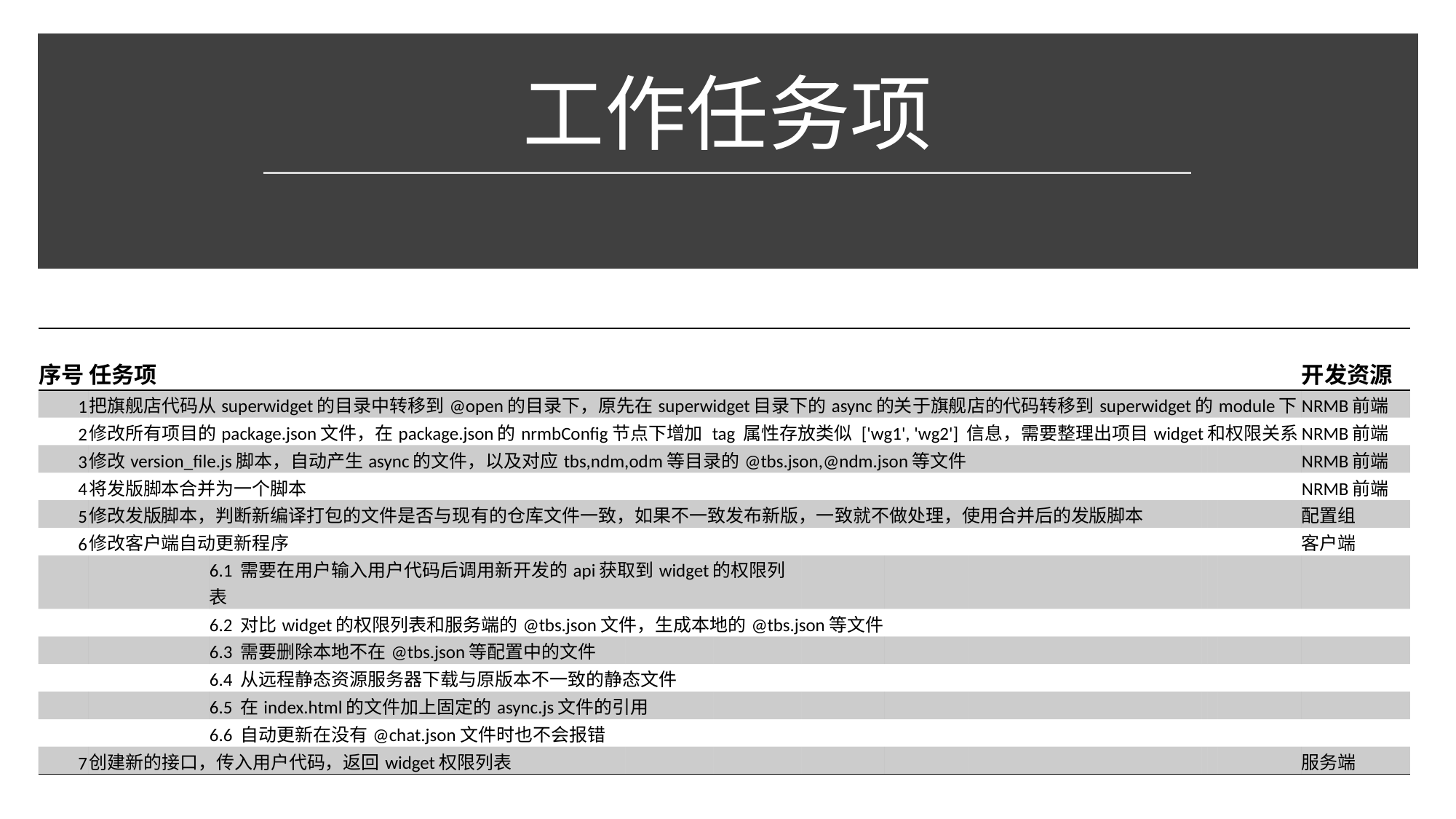

# 工作任务项
| 序号 | 任务项 |  |  |  |  |  |  |  |  |  |  |  |  |  |  |  | 开发资源 |
| --- | --- | --- | --- | --- | --- | --- | --- | --- | --- | --- | --- | --- | --- | --- | --- | --- | --- |
| 1 | 把旗舰店代码从superwidget的目录中转移到@open的目录下，原先在superwidget目录下的async的关于旗舰店的代码转移到superwidget的module下 |  |  |  |  |  |  |  |  |  |  |  |  |  |  |  | NRMB前端 |
| 2 | 修改所有项目的package.json文件，在package.json的nrmbConfig节点下增加 tag 属性存放类似 ['wg1', 'wg2'] 信息，需要整理出项目widget和权限关系 |  |  |  |  |  |  |  |  |  |  |  |  |  |  |  | NRMB前端 |
| 3 | 修改version\_file.js脚本，自动产生async的文件，以及对应tbs,ndm,odm等目录的@tbs.json,@ndm.json等文件 |  |  |  |  |  |  |  |  |  |  |  |  |  |  |  | NRMB前端 |
| 4 | 将发版脚本合并为一个脚本 |  |  |  |  |  |  |  |  |  |  |  |  |  |  |  | NRMB前端 |
| 5 | 修改发版脚本，判断新编译打包的文件是否与现有的仓库文件一致，如果不一致发布新版，一致就不做处理，使用合并后的发版脚本 |  |  |  |  |  |  |  |  |  |  |  |  |  |  |  | 配置组 |
| 6 | 修改客户端自动更新程序 |  |  |  |  |  |  |  |  |  |  |  |  |  |  |  | 客户端 |
|  |  | 6.1 需要在用户输入用户代码后调用新开发的api获取到widget的权限列表 |  |  |  |  |  |  |  |  |  |  |  |  |  |  |  |
|  |  | 6.2 对比widget的权限列表和服务端的@tbs.json文件，生成本地的@tbs.json等文件 |  |  |  |  |  |  |  |  |  |  |  |  |  |  |  |
|  |  | 6.3 需要删除本地不在@tbs.json等配置中的文件 |  |  |  |  |  |  |  |  |  |  |  |  |  |  |  |
|  |  | 6.4 从远程静态资源服务器下载与原版本不一致的静态文件 |  |  |  |  |  |  |  |  |  |  |  |  |  |  |  |
|  |  | 6.5 在index.html的文件加上固定的async.js文件的引用 |  |  |  |  |  |  |  |  |  |  |  |  |  |  |  |
|  |  | 6.6 自动更新在没有@chat.json文件时也不会报错 |  |  |  |  |  |  |  |  |  |  |  |  |  |  |  |
| 7 | 创建新的接口，传入用户代码，返回widget权限列表 |  |  |  |  |  |  |  |  |  |  |  |  |  |  |  | 服务端 |